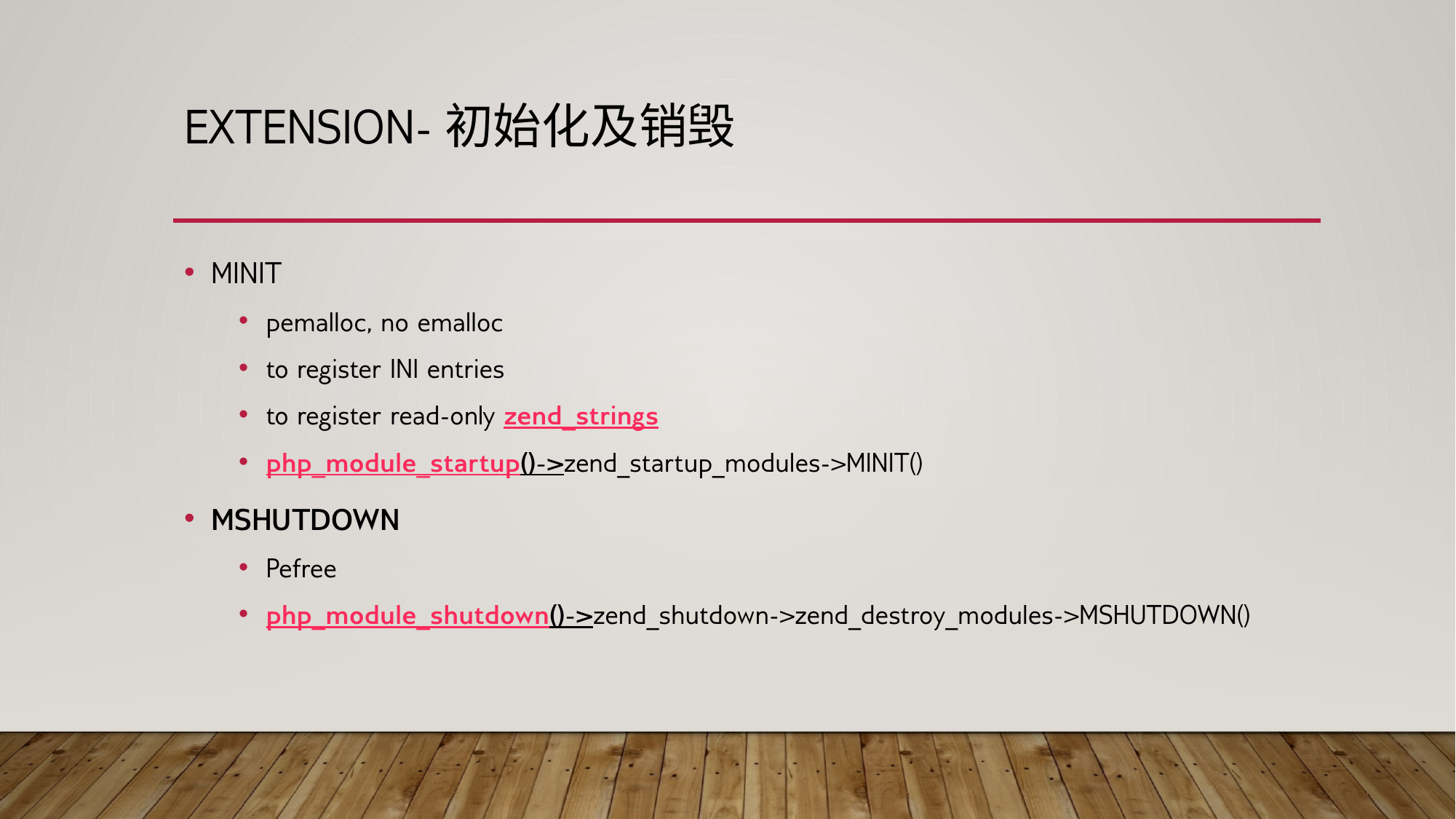

# extension-初始化及销毁
MINIT
pemalloc, no emalloc
to register INI entries
to register read-only zend_strings
php_module_startup()->zend_startup_modules->MINIT()
MSHUTDOWN
Pefree
php_module_shutdown()->zend_shutdown->zend_destroy_modules->MSHUTDOWN()